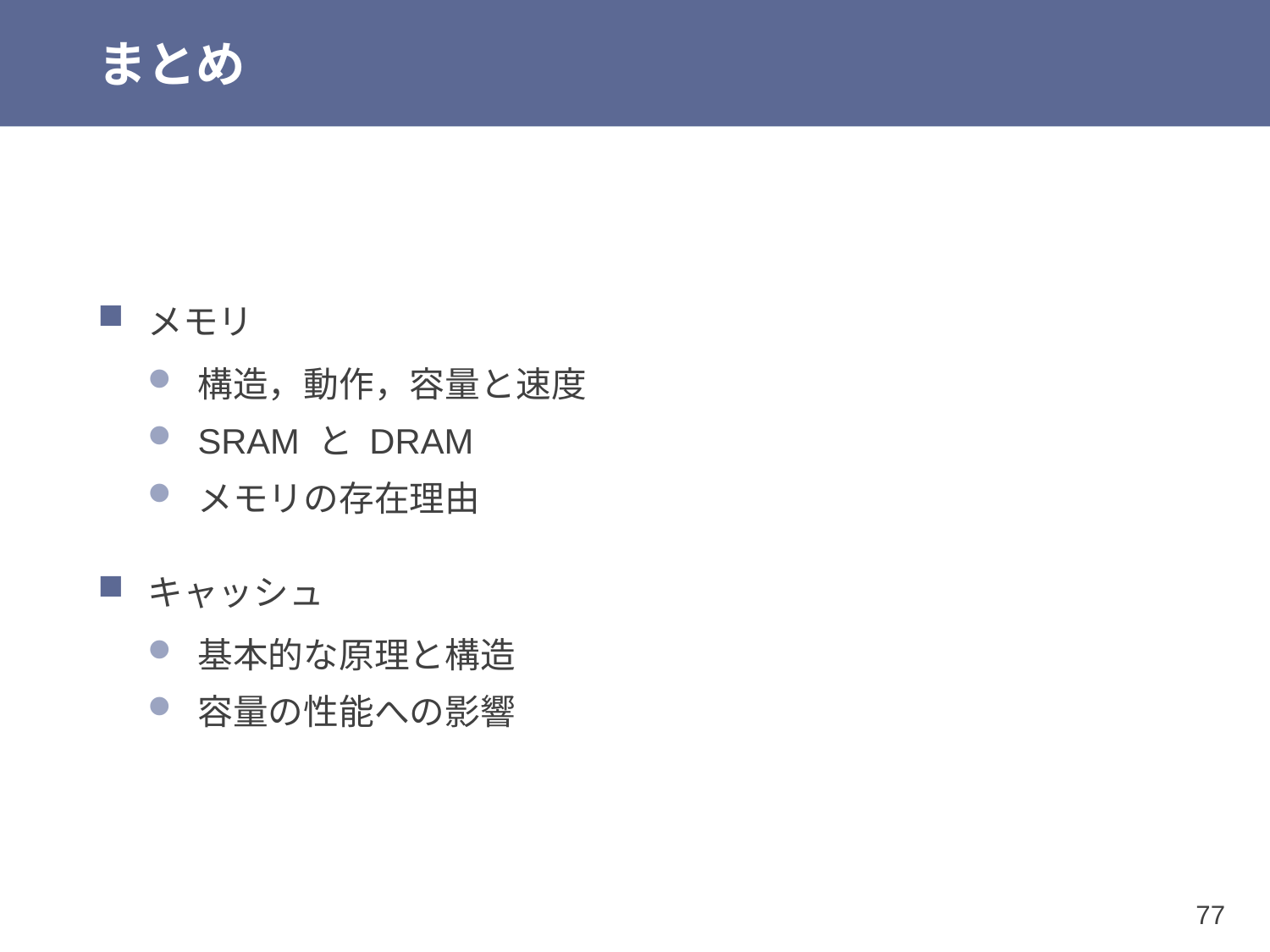

# まとめ
メモリ
構造，動作，容量と速度
SRAM と DRAM
メモリの存在理由
キャッシュ
基本的な原理と構造
容量の性能への影響